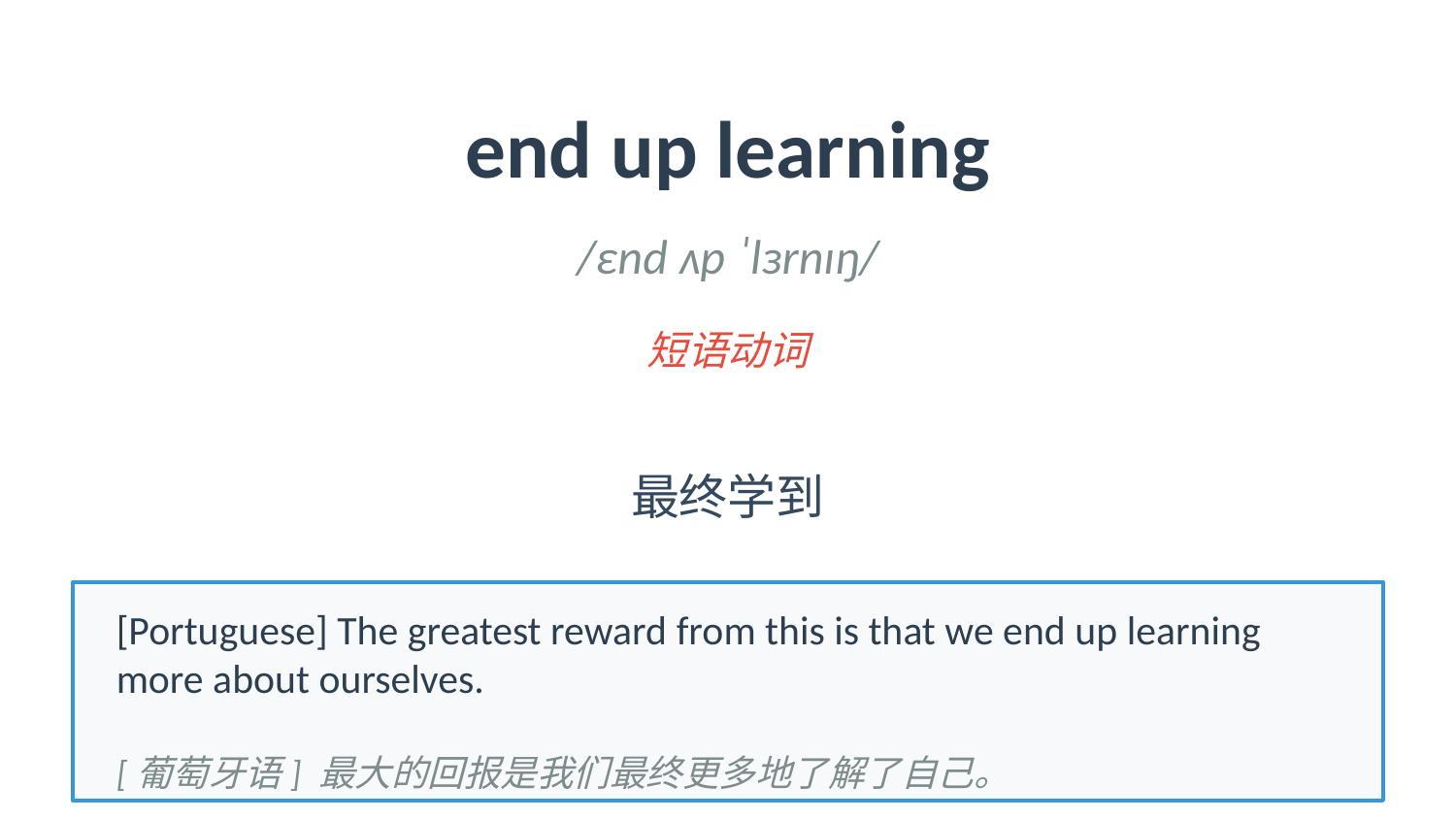

end up learning
/ɛnd ʌp ˈlɜrnɪŋ/
短语动词
最终学到

[Portuguese] The greatest reward from this is that we end up learning more about ourselves.

[葡萄牙语] 最大的回报是我们最终更多地了解了自己。